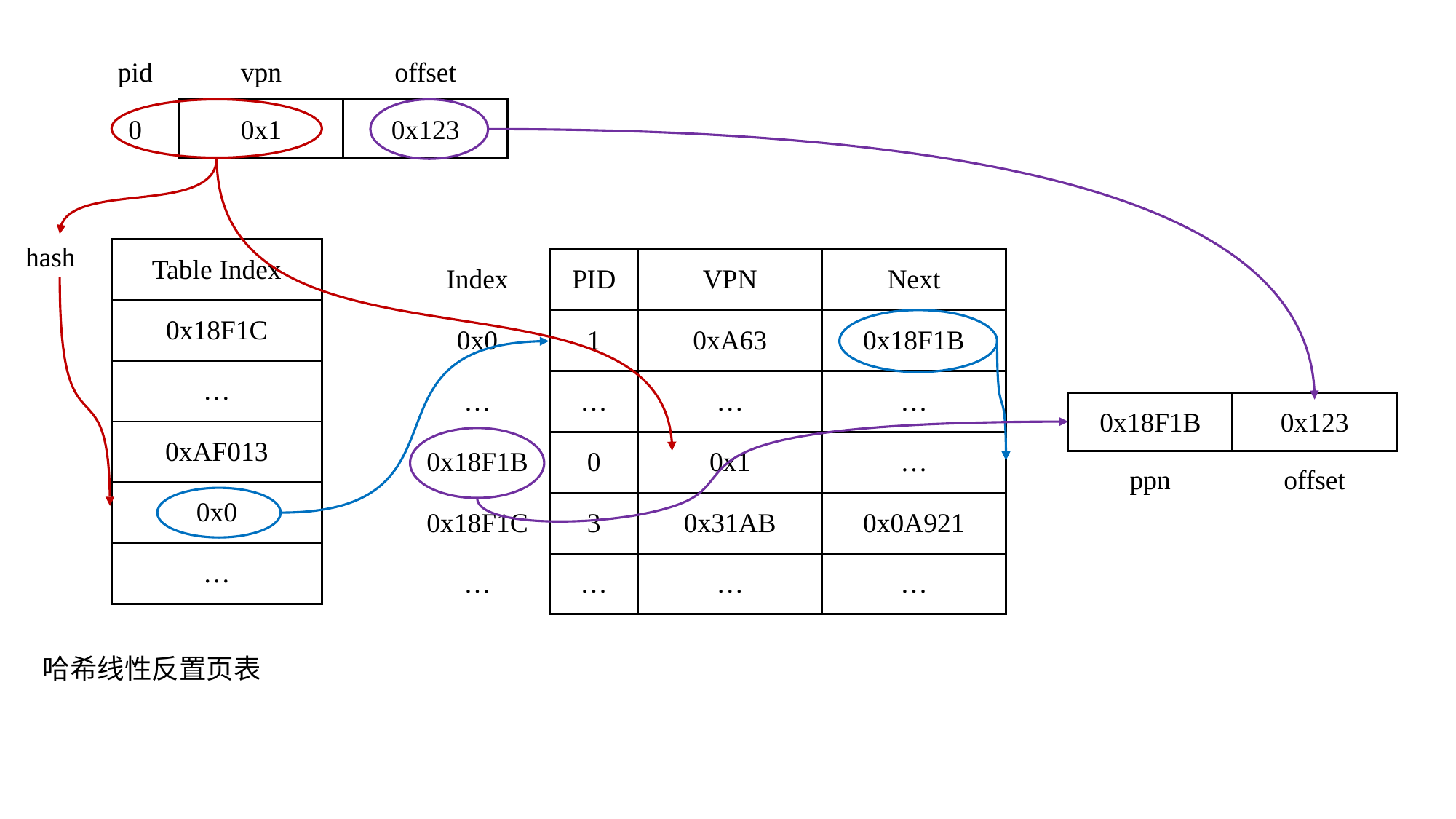

vpn
offset
pid

0
0x1
0x123
hash
| Table Index |
| --- |
| 0x18F1C |
| … |
| 0xAF013 |
| 0x0 |
| … |
| Index | PID | VPN | Next |
| --- | --- | --- | --- |
| 0x0 | 1 | 0xA63 | 0x18F1B |
| … | … | … | … |
| 0x18F1B | 0 | 0x1 | … |
| 0x18F1C | 3 | 0x31AB | 0x0A921 |
| … | … | … | … |

0x18F1B
0x123

ppn
offset

哈希线性反置页表